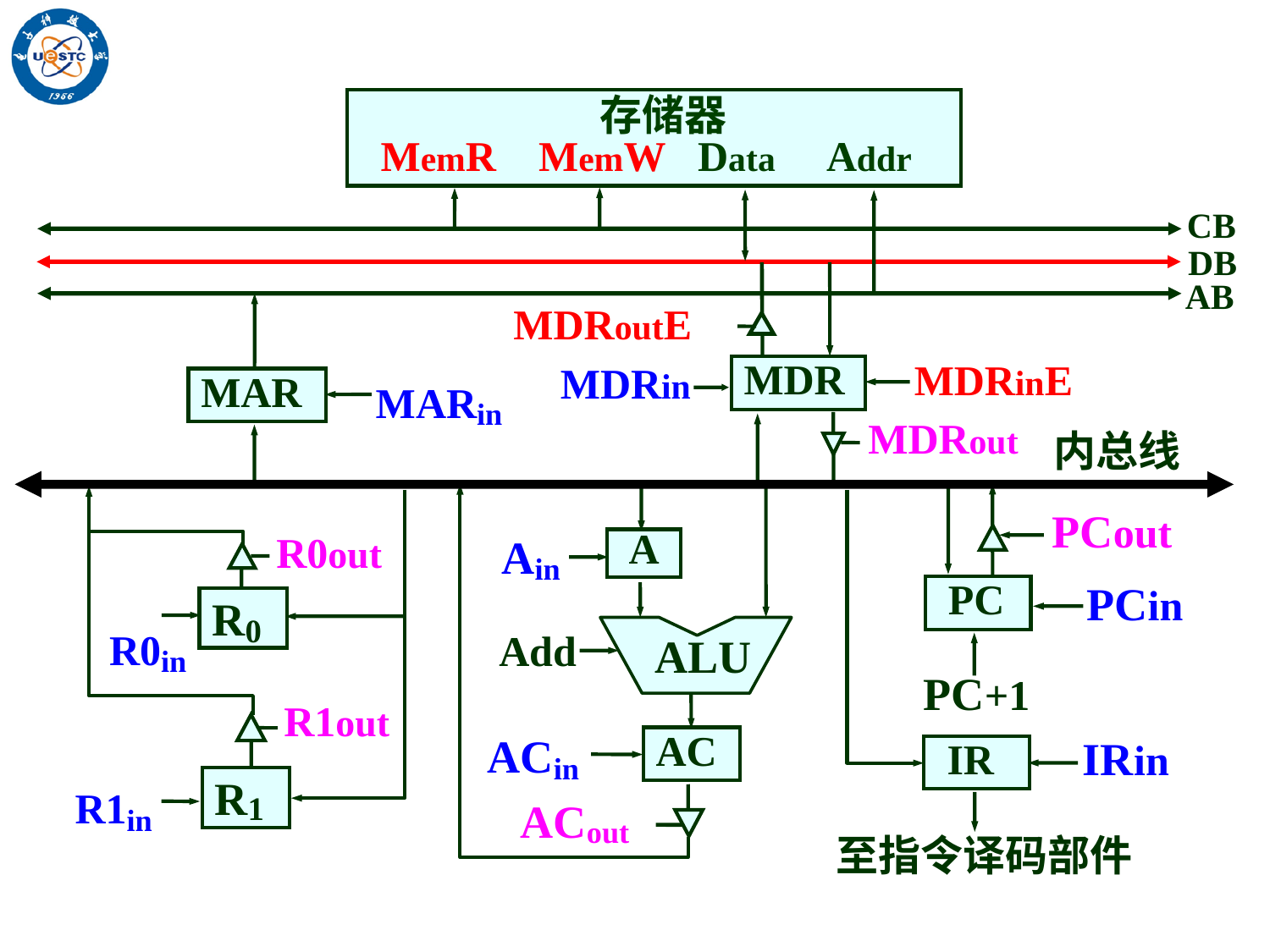

存储器
  MemR    MemW   Data     Addr

CB

DB

AB

MDRoutE

MDR
MDRinE
MARin
MDRin
MAR

MDRout
内总线

PCout
Ain
R0out

A

PCin
 PC

R0
R0in

Add
ALU

PC+1
R1out

ACin

IRin
AC

 IR

R1in
R1
ACout

至指令译码部件